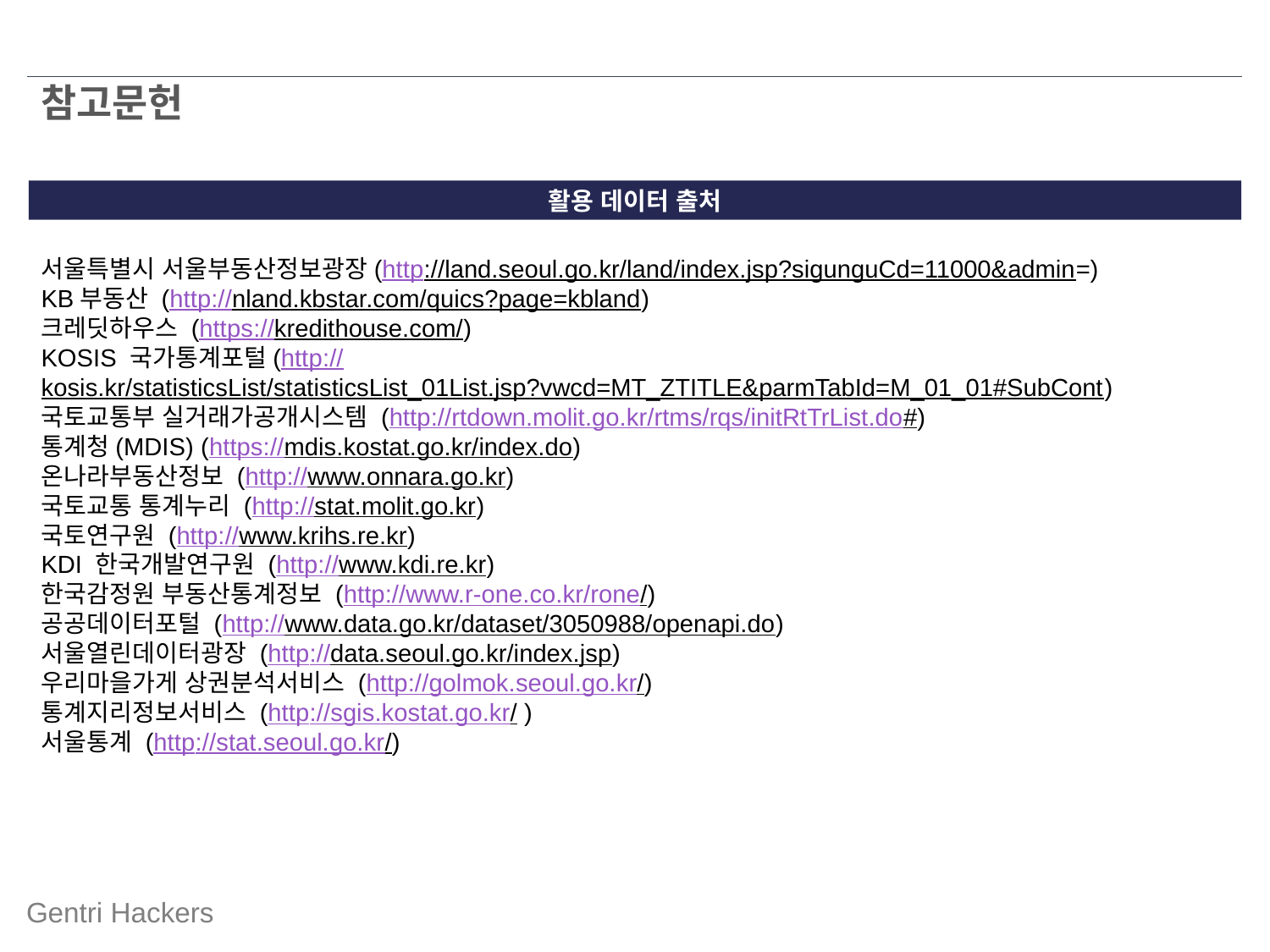

# 참고문헌
활용 데이터 출처
서울특별시 서울부동산정보광장(http://land.seoul.go.kr/land/index.jsp?sigunguCd=11000&admin=)
KB부동산 (http://nland.kbstar.com/quics?page=kbland)
크레딧하우스 (https://kredithouse.com/)
KOSIS 국가통계포털(http://kosis.kr/statisticsList/statisticsList_01List.jsp?vwcd=MT_ZTITLE&parmTabId=M_01_01#SubCont)
국토교통부 실거래가공개시스템 (http://rtdown.molit.go.kr/rtms/rqs/initRtTrList.do#)
통계청(MDIS) (https://mdis.kostat.go.kr/index.do)
온나라부동산정보 (http://www.onnara.go.kr)
국토교통 통계누리 (http://stat.molit.go.kr)
국토연구원 (http://www.krihs.re.kr)
KDI 한국개발연구원 (http://www.kdi.re.kr)
한국감정원 부동산통계정보 (http://www.r-one.co.kr/rone/)
공공데이터포털 (http://www.data.go.kr/dataset/3050988/openapi.do)
서울열린데이터광장 (http://data.seoul.go.kr/index.jsp)
우리마을가게 상권분석서비스 (http://golmok.seoul.go.kr/)
통계지리정보서비스 (http://sgis.kostat.go.kr/ )
서울통계 (http://stat.seoul.go.kr/)